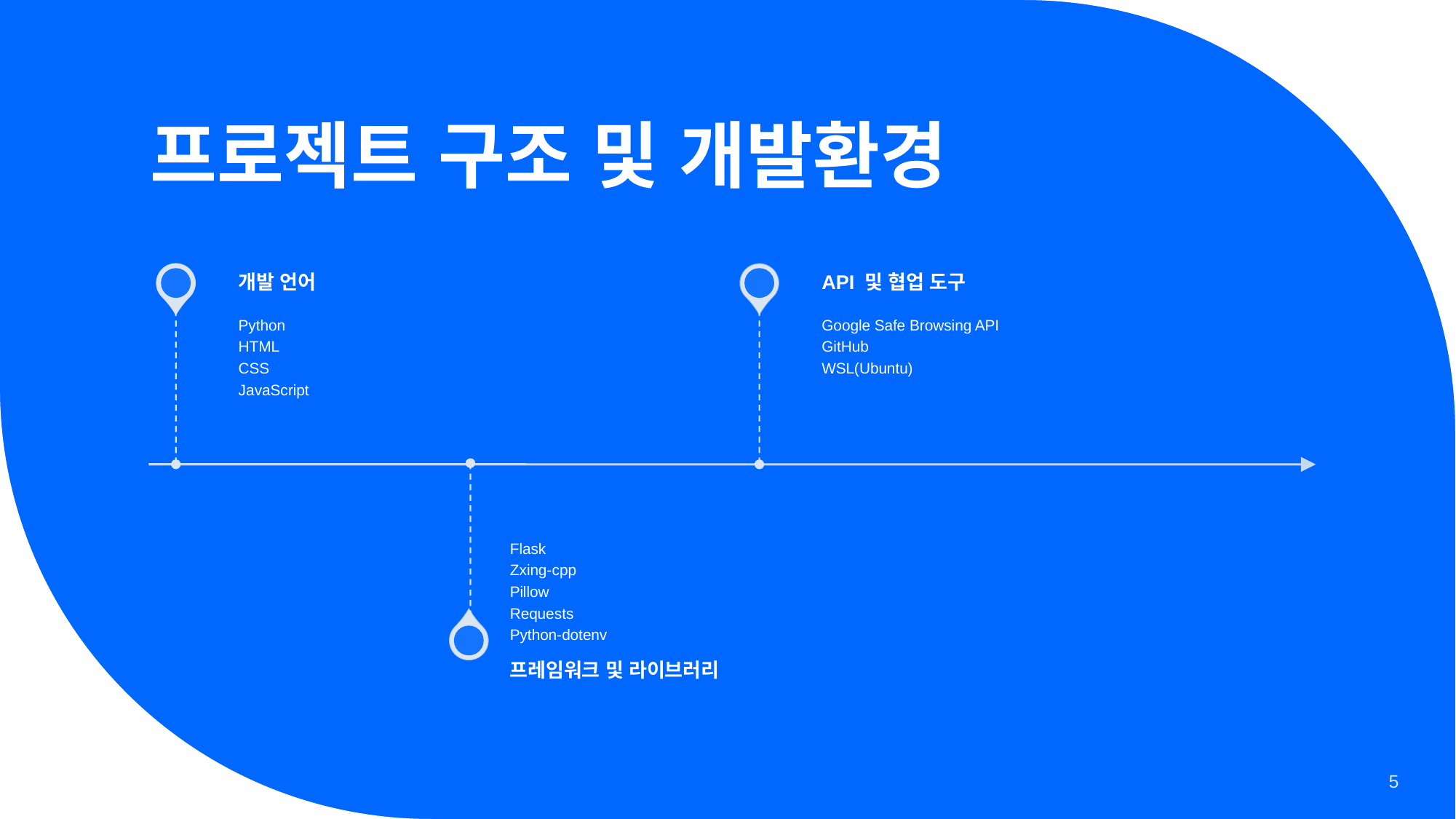

# 프로젝트 구조 및 개발환경
Python
HTML
CSS
JavaScript
개발 언어
Flask
Zxing-cpp
Pillow
Requests
Python-dotenv

프레임워크 및 라이브러리
Google Safe Browsing API
GitHub
WSL(Ubuntu)
API 및 협업 도구
5